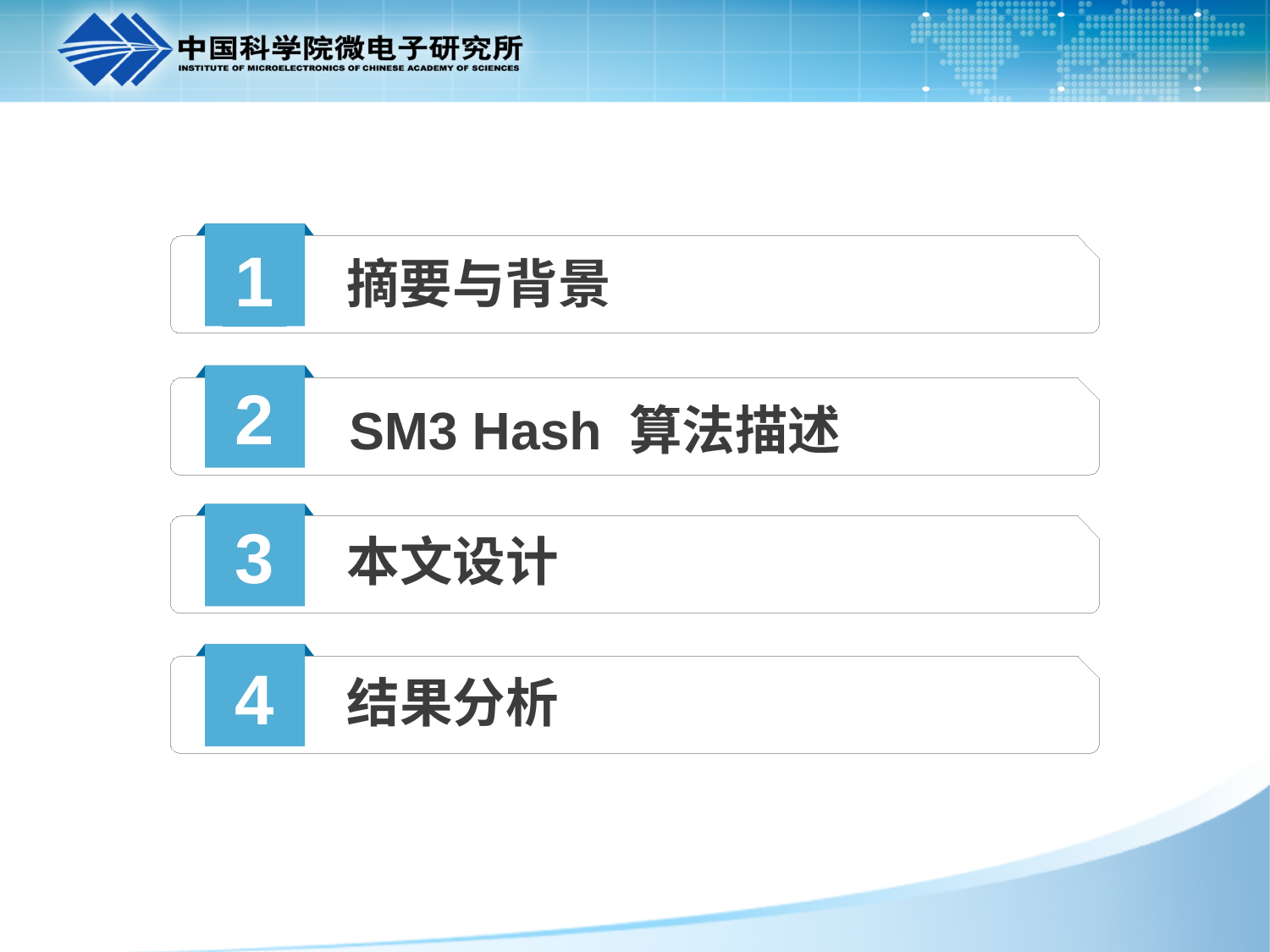

1

摘要与背景

2

SM3 Hash 算法描述

3

本文设计

4

结果分析